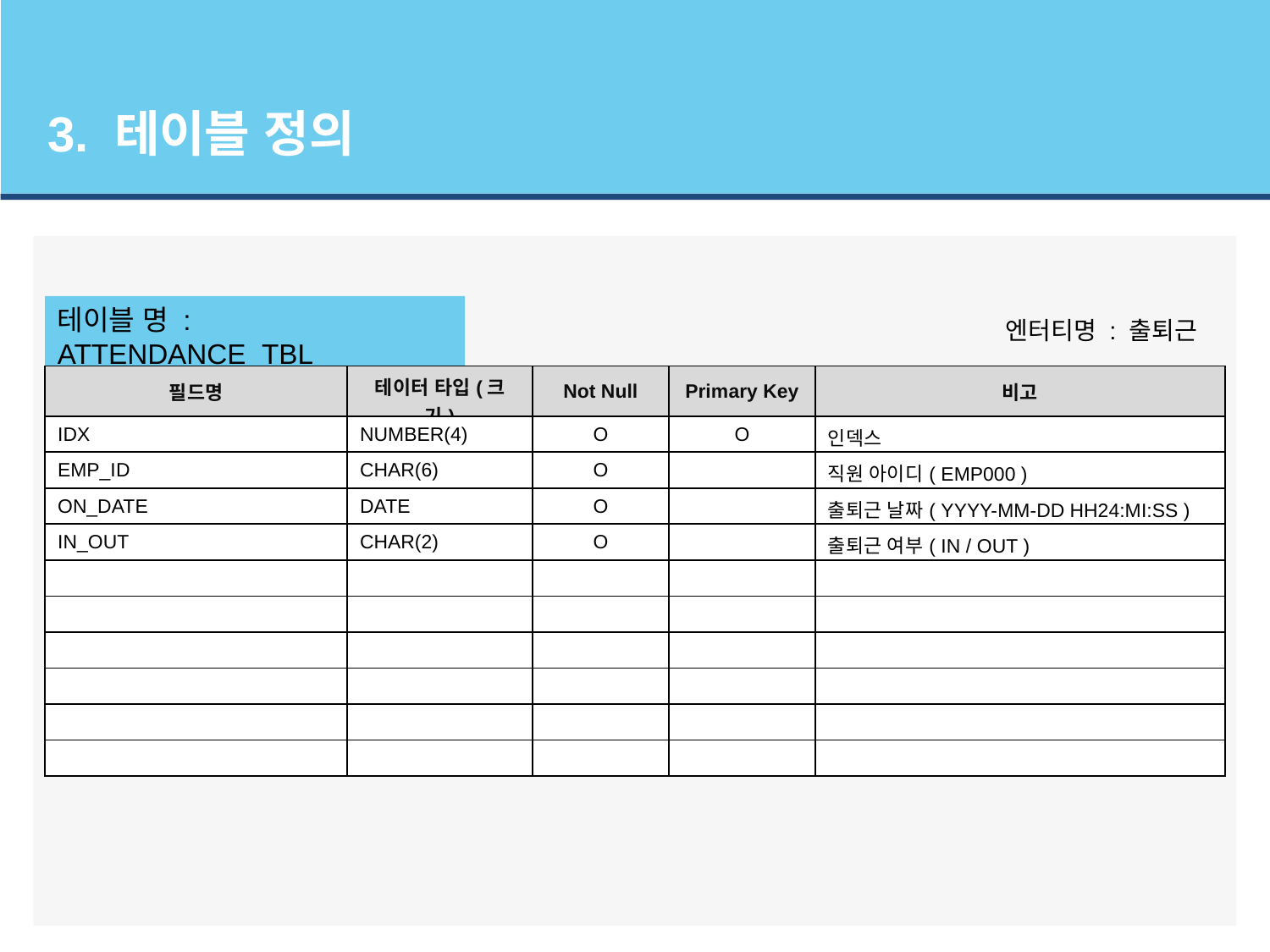

3. 테이블 정의

테이블 명 : ATTENDANCE_TBL
엔터티명 : 출퇴근
| 필드명 | 테이터 타입(크기) | Not Null | Primary Key | 비고 |
| --- | --- | --- | --- | --- |
| IDX | NUMBER(4) | O | O | 인덱스 |
| EMP\_ID | CHAR(6) | O |  | 직원 아이디( EMP000 ) |
| ON\_DATE | DATE | O |  | 출퇴근 날짜( YYYY-MM-DD HH24:MI:SS ) |
| IN\_OUT | CHAR(2) | O |  | 출퇴근 여부( IN / OUT ) |
|  |  |  |  |  |
|  |  |  |  |  |
|  |  |  |  |  |
|  |  |  |  |  |
|  |  |  |  |  |
|  |  |  |  |  |